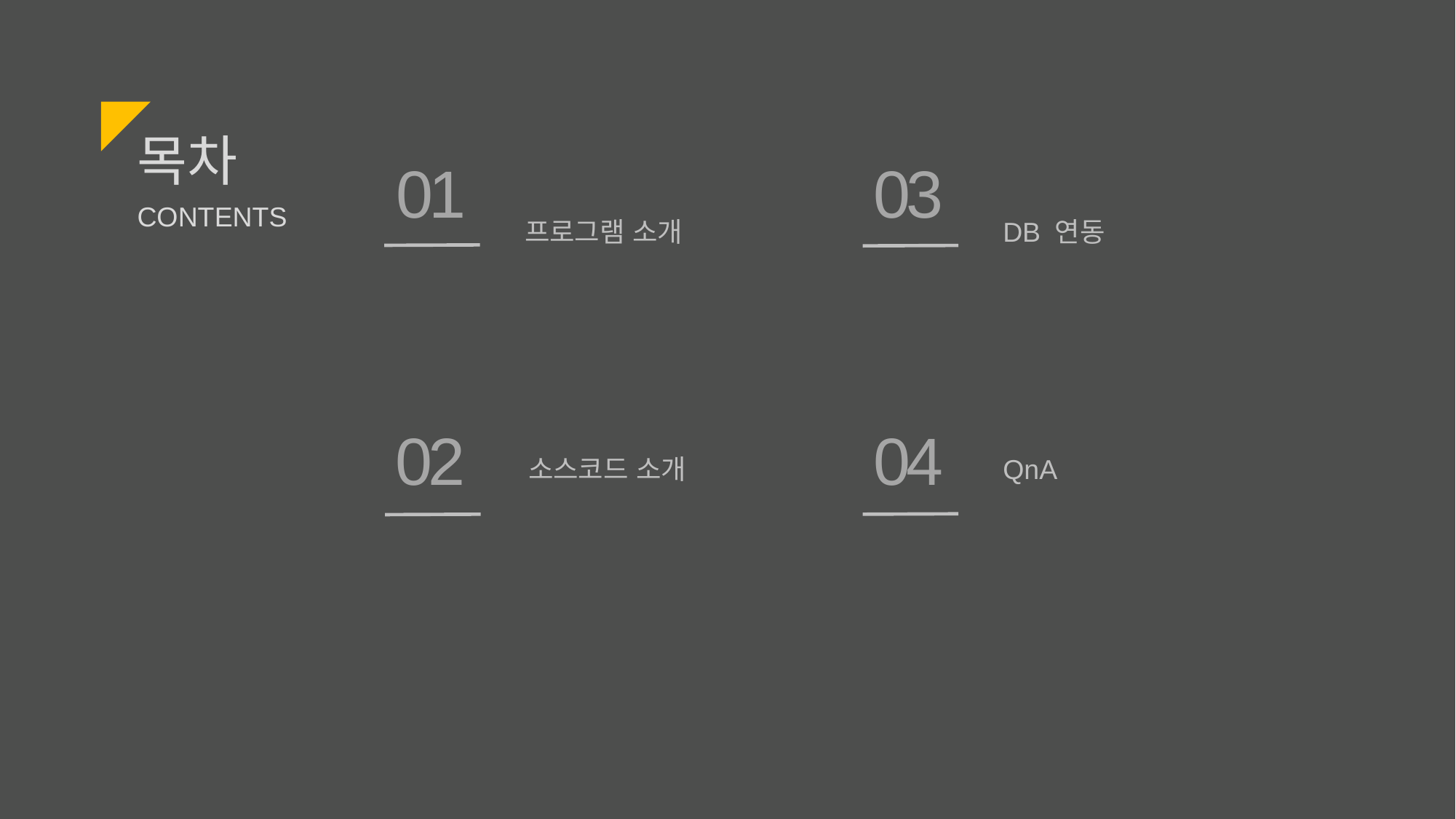

목차
01
03
CONTENTS
프로그램 소개
DB 연동
04
02
소스코드 소개
QnA